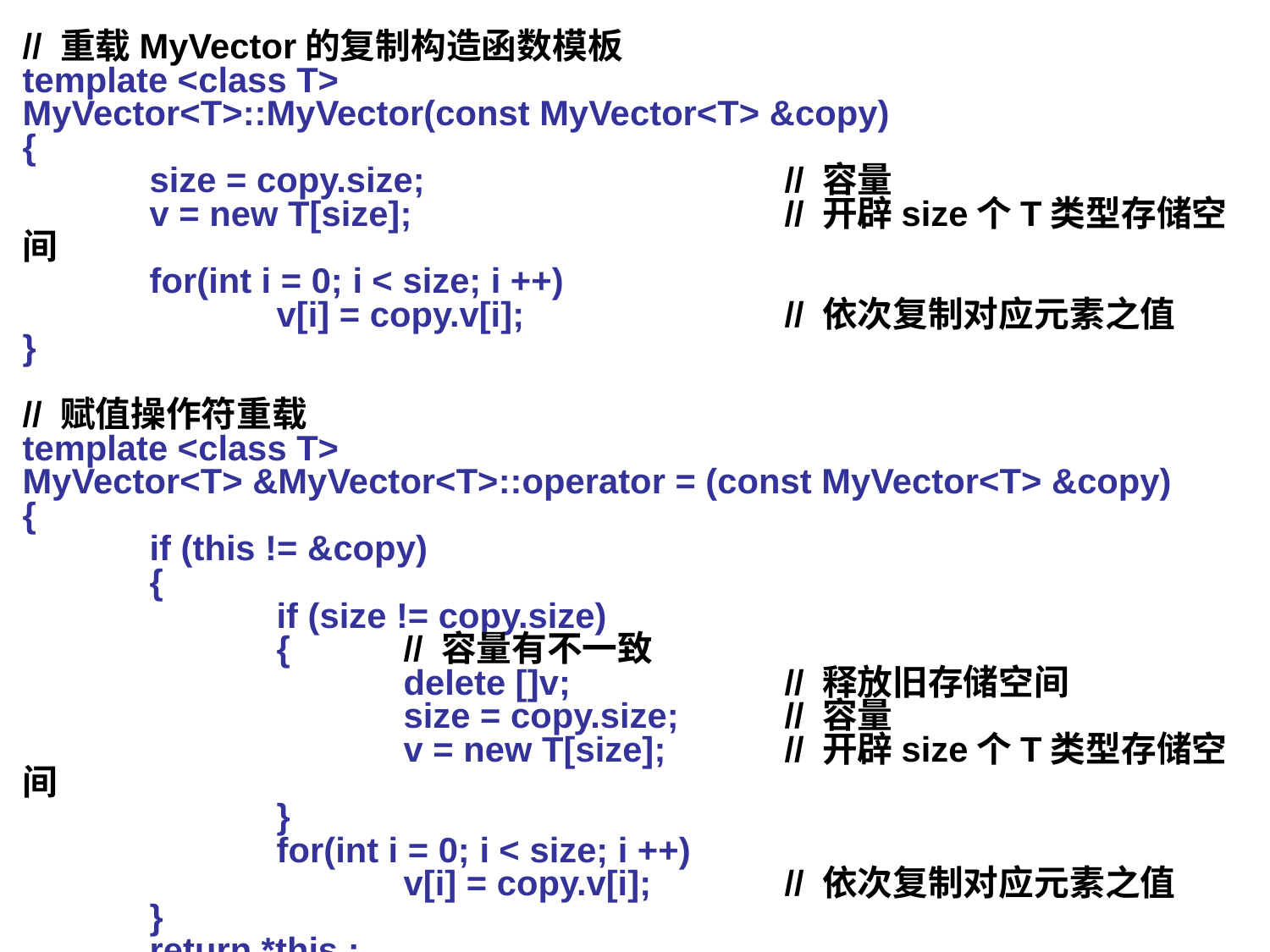

// 重载MyVector的复制构造函数模板
template <class T>
MyVector<T>::MyVector(const MyVector<T> &copy)
{
	size = copy.size;			// 容量
	v = new T[size];			// 开辟size个T类型存储空间
	for(int i = 0; i < size; i ++)
		v[i] = copy.v[i]; 		// 依次复制对应元素之值
}

// 赋值操作符重载
template <class T>
MyVector<T> &MyVector<T>::operator = (const MyVector<T> &copy)
{
	if (this != &copy)
	{
		if (size != copy.size)
		{	// 容量有不一致
			delete []v;		// 释放旧存储空间
			size = copy.size;	// 容量
			v = new T[size];	// 开辟size个T类型存储空间
		}
		for(int i = 0; i < size; i ++)
			v[i] = copy.v[i];		// 依次复制对应元素之值
	}
	return *this ;
}